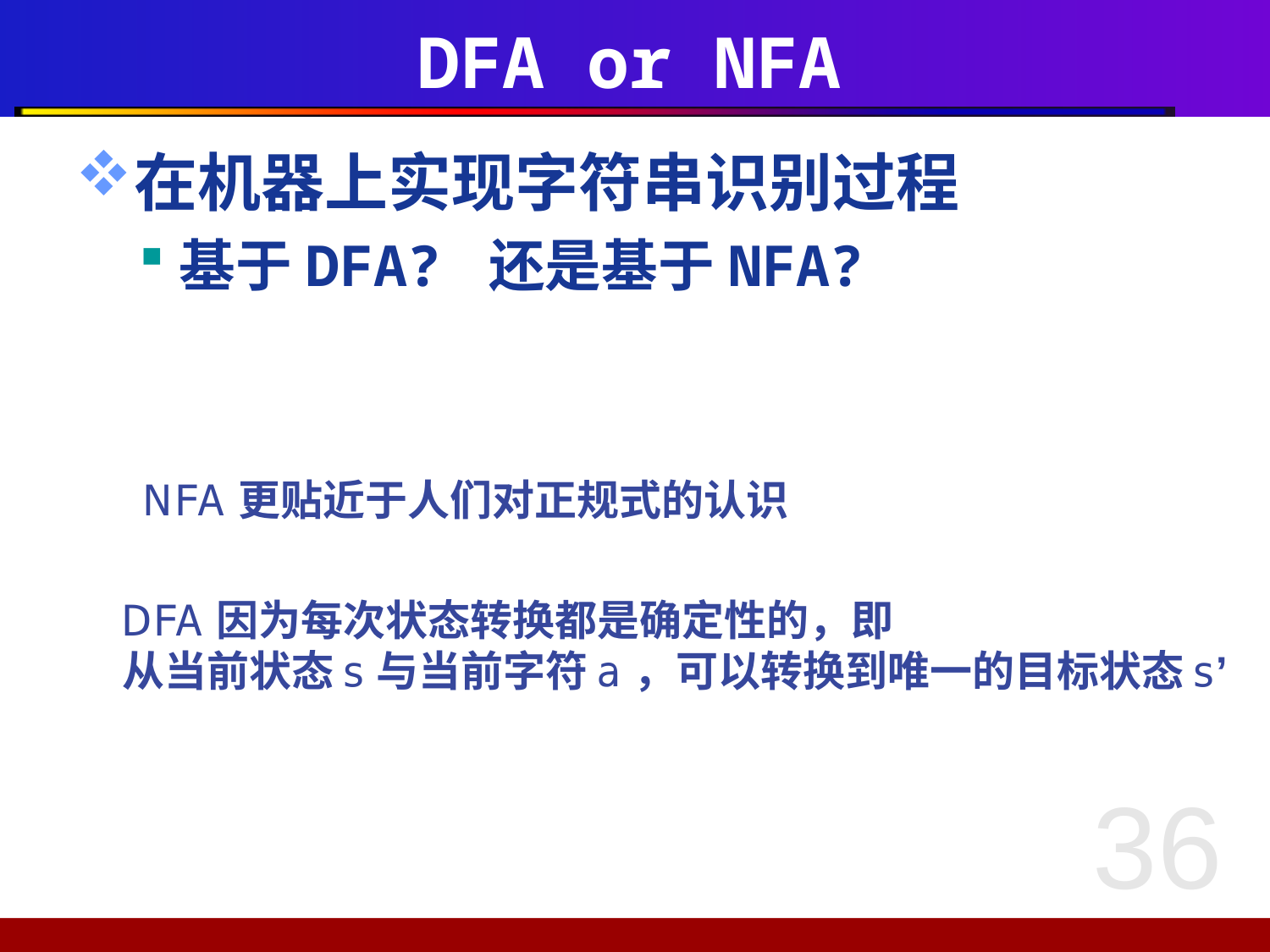

# DFA or NFA
在机器上实现字符串识别过程
基于DFA? 还是基于NFA?
NFA更贴近于人们对正规式的认识
DFA因为每次状态转换都是确定性的，即
从当前状态s与当前字符a，可以转换到唯一的目标状态s’
36